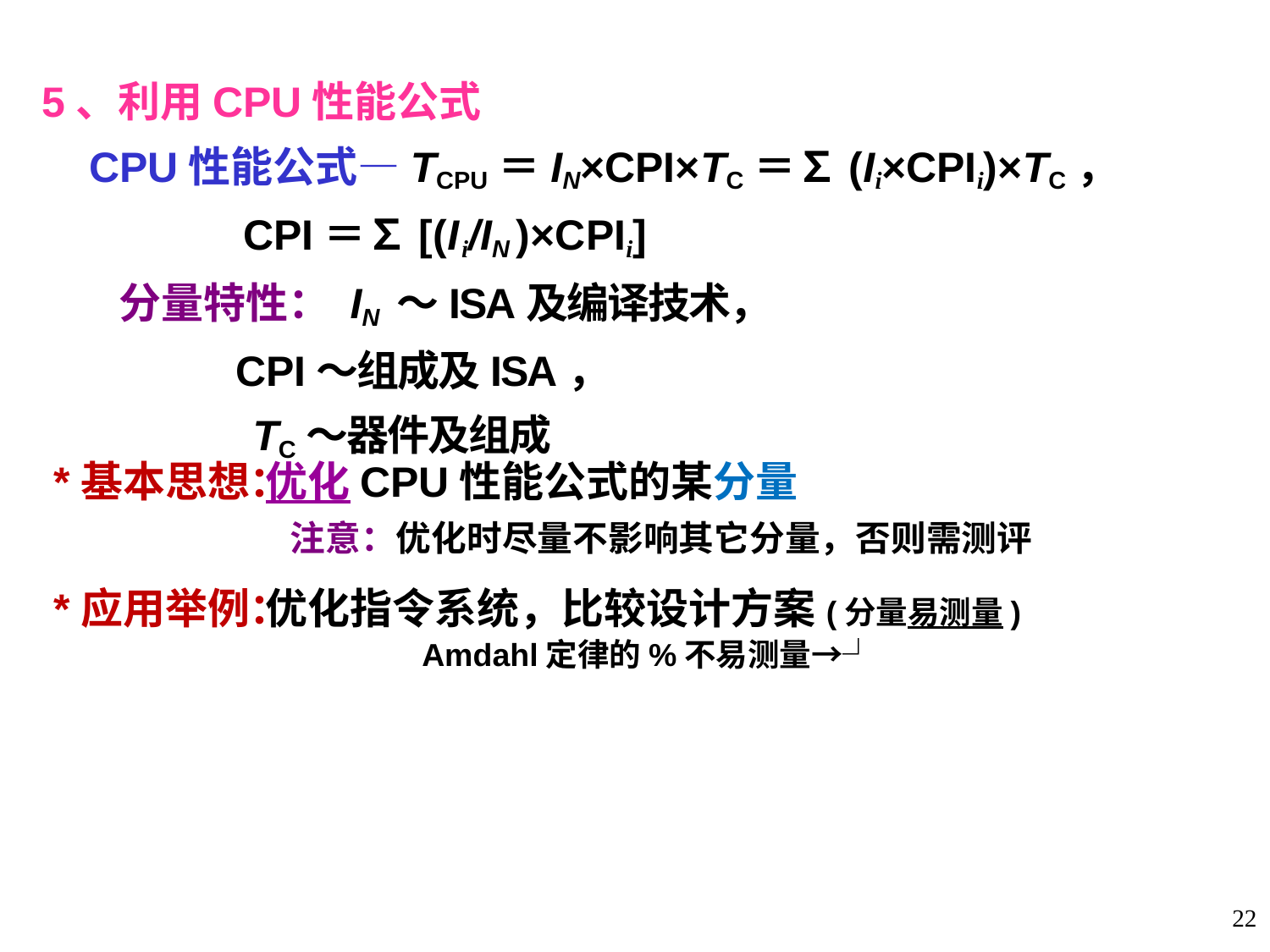

5、利用CPU性能公式
    CPU性能公式—TCPU＝IN×CPI×TC＝∑(Ii×CPIi)×TC，
                 CPI＝∑[(I i/IN )×CPIi]
       分量特性： IN ～ISA及编译技术，
                   CPI～组成及ISA，
                     TC～器件及组成
 *基本思想：

 *应用举例：
    优化CPU性能公式的某分量
        注意：优化时尽量不影响其它分量，否则需测评
    优化指令系统，比较设计方案(分量易测量)
                       Amdahl定律的%不易测量→┘

22